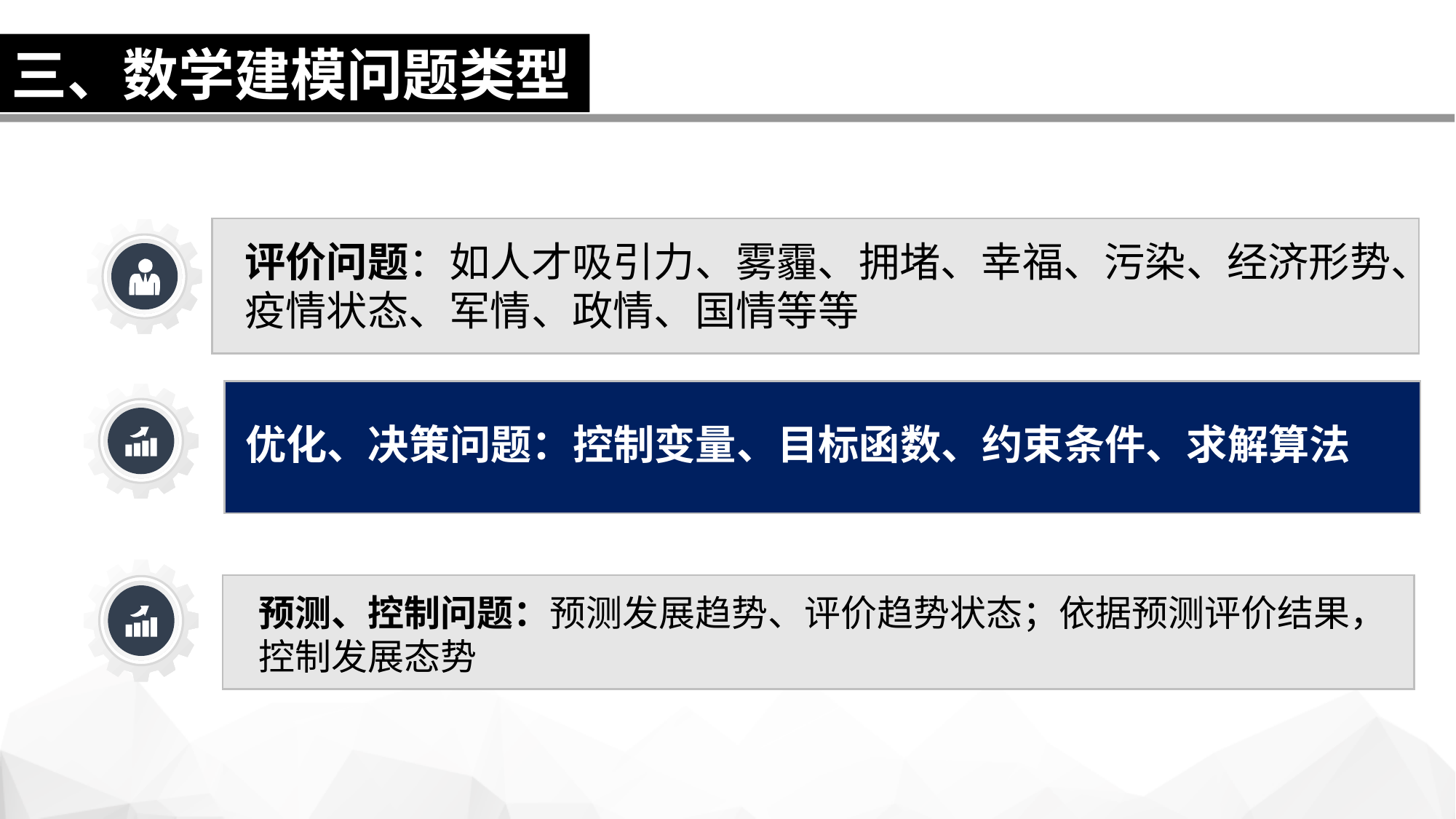

三、数学建模问题类型

评价问题：如人才吸引力、雾霾、拥堵、幸福、污染、经济形势、疫情状态、军情、政情、国情等等

坚决落实习近平总书记和党中央、国务院关于做好军队退役人员工作的部署要求，在全国率先开展退役士兵单独招生免费教育试点，支持国防建设，吸引更多优秀青年从军报国。
退役士兵
优化、决策问题：控制变量、目标函数、约束条件、求解算法

预测、控制问题：预测发展趋势、评价趋势状态；依据预测评价结果，控制发展态势